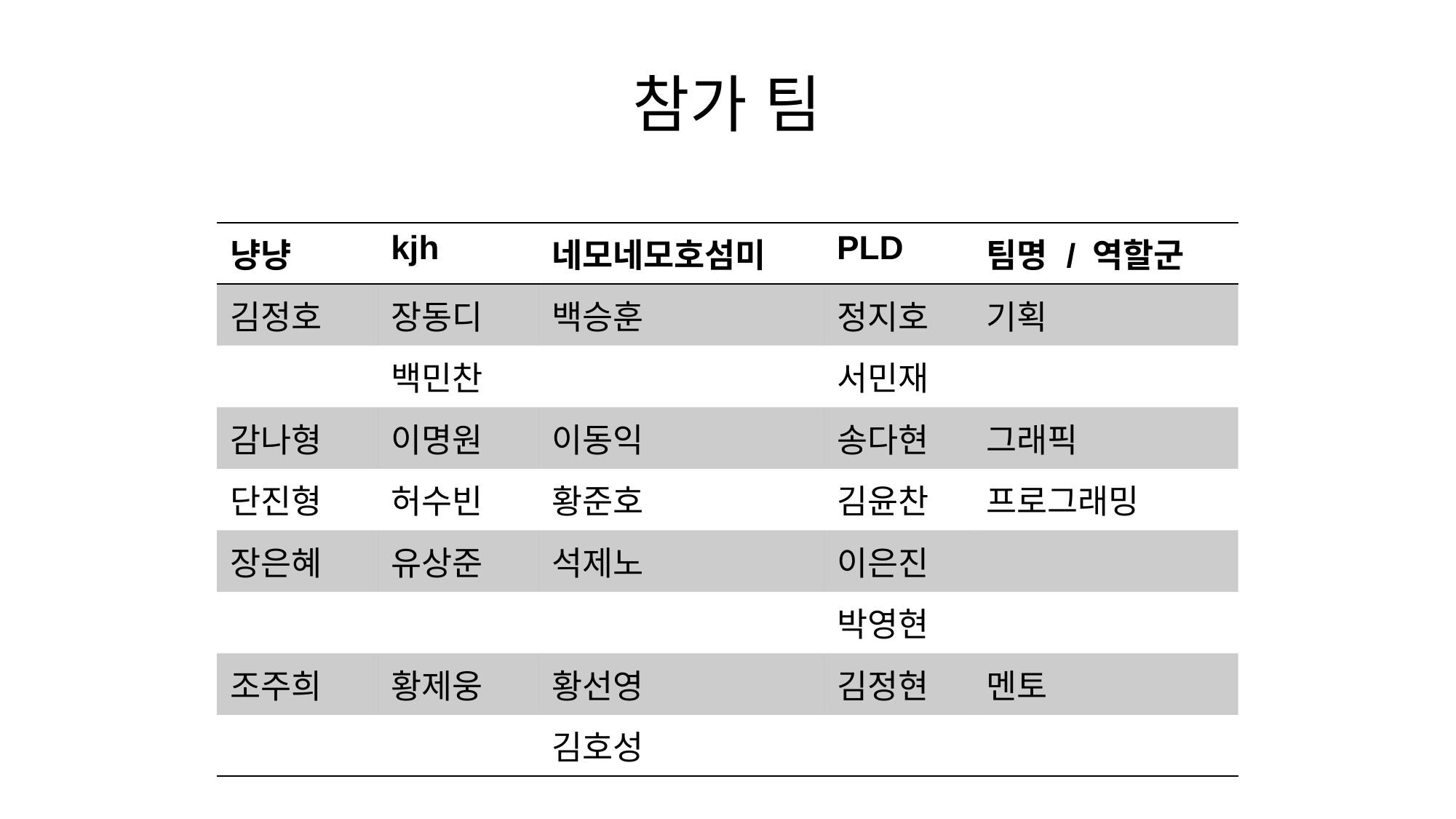

# 참가 팀
| 냥냥 | kjh | 네모네모호섬미 | PLD | 팀명 / 역할군 |
| --- | --- | --- | --- | --- |
| 김정호 | 장동디 | 백승훈 | 정지호 | 기획 |
|  | 백민찬 |  | 서민재 |  |
| 감나형 | 이명원 | 이동익 | 송다현 | 그래픽 |
| 단진형 | 허수빈 | 황준호 | 김윤찬 | 프로그래밍 |
| 장은혜 | 유상준 | 석제노 | 이은진 |  |
|  |  |  | 박영현 |  |
| 조주희 | 황제웅 | 황선영 | 김정현 | 멘토 |
|  |  | 김호성 |  |  |